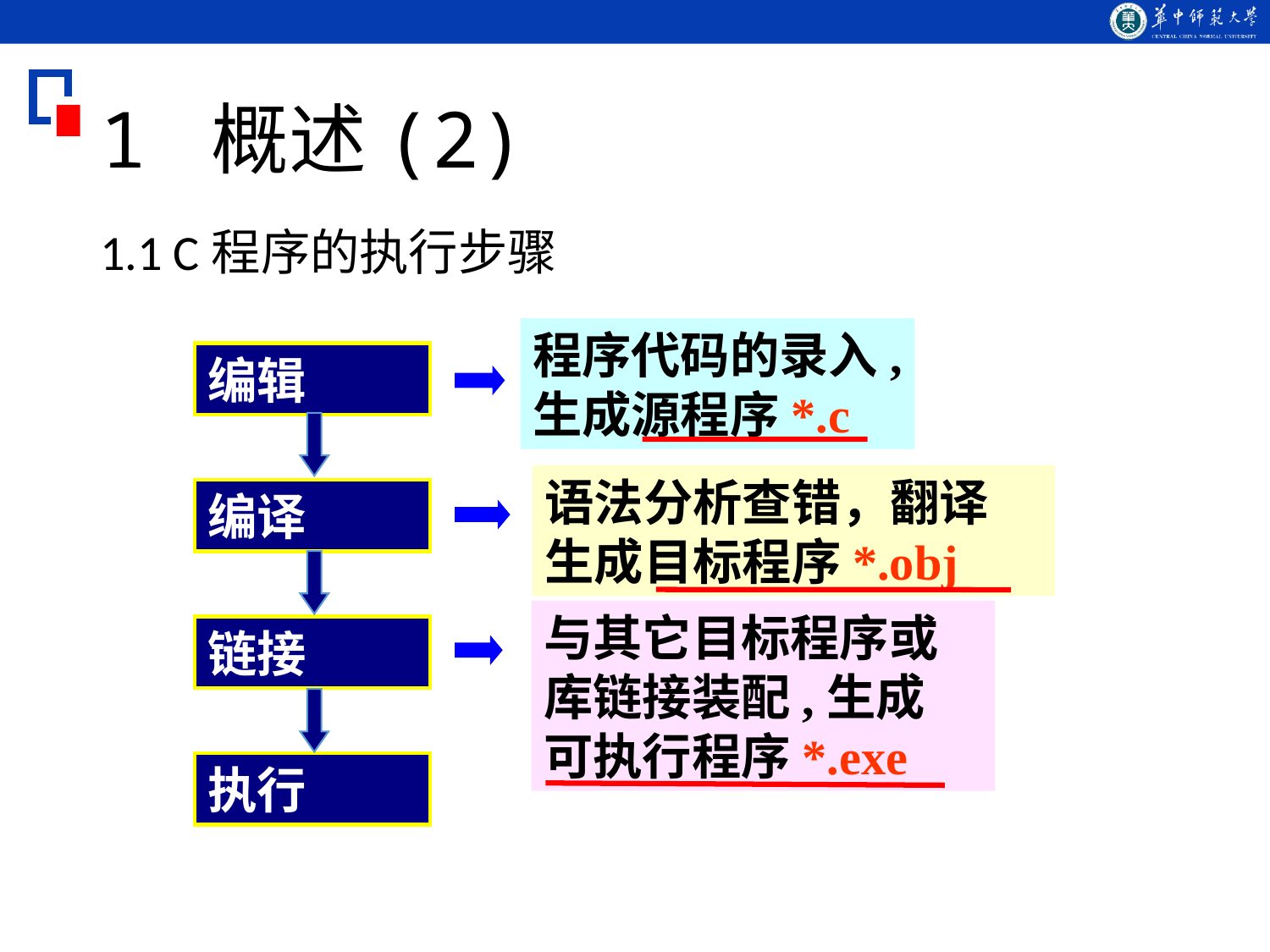

# 1 概述(2)
1.1 C程序的执行步骤
程序代码的录入,
生成源程序*.c

编辑

编译

链接

执行
语法分析查错，翻译
生成目标程序*.obj

与其它目标程序或库链接装配,生成
可执行程序*.exe